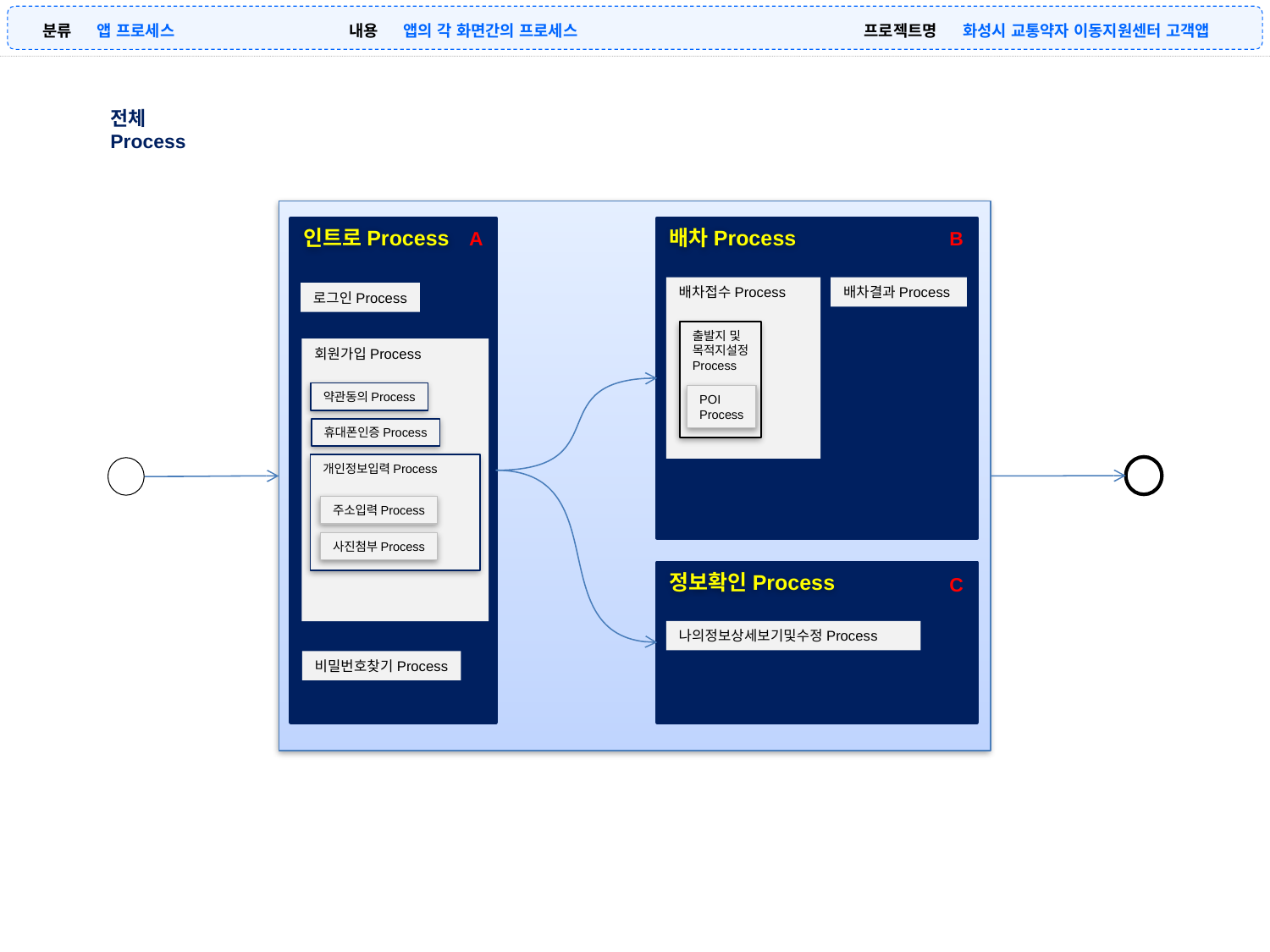

| 분류 | 앱 프로세스 |
| --- | --- |
| 내용 | 앱의 각 화면간의 프로세스 |
| --- | --- |
| 프로젝트명 | 화성시 교통약자 이동지원센터 고객앱 |
| --- | --- |
전체
Process

인트로Process

배차Process
A
B
배차접수Process

배차결과Process
로그인Process
출발지 및
목적지설정
Process

회원가입Process

약관동의Process
휴대폰인증Process
개인정보입력Process

주소입력Process
사진첨부Process
POI
Process

정보확인Process
C
나의정보상세보기및수정Process
비밀번호찾기Process